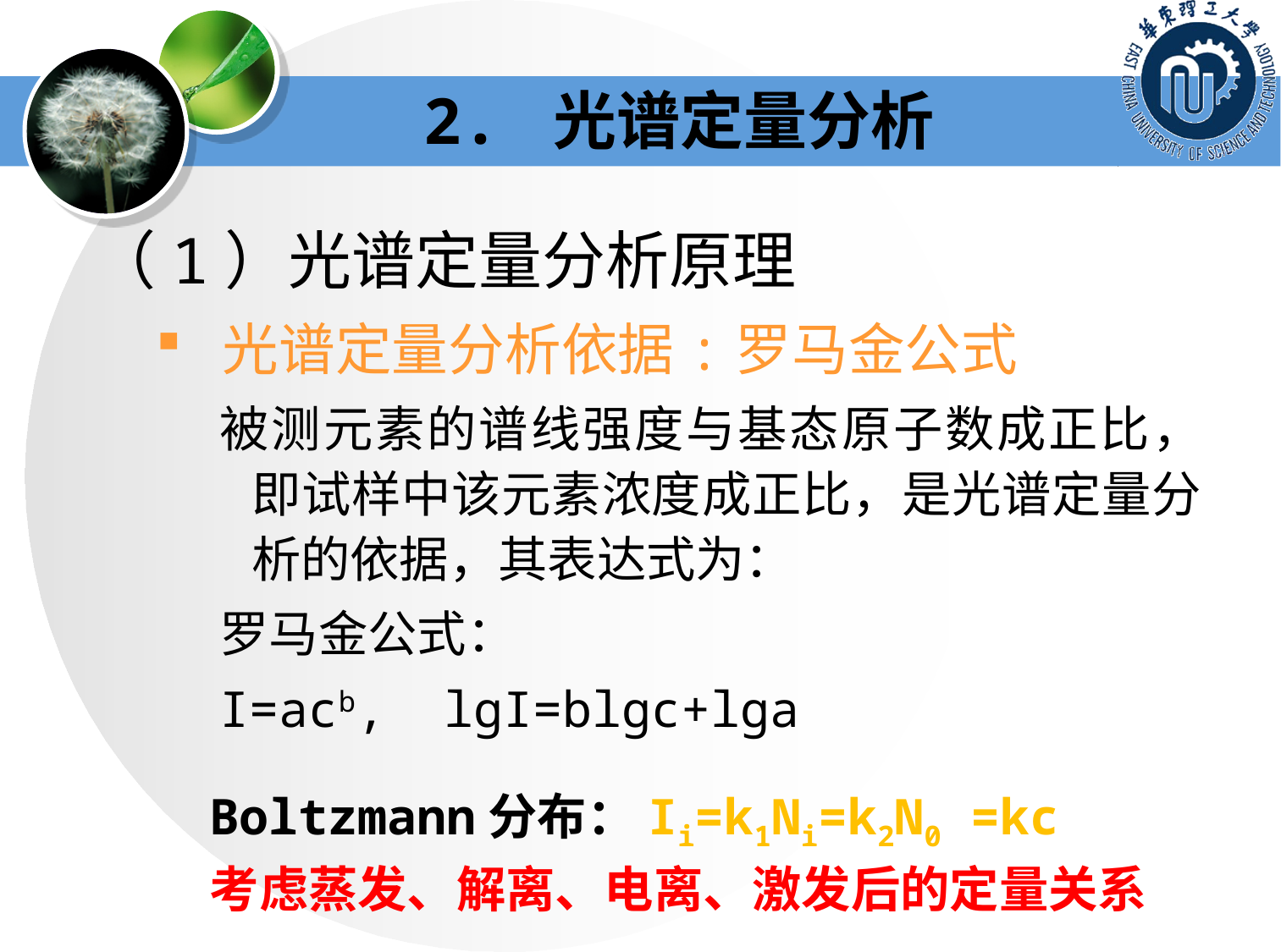

2. 光谱定量分析
（1）光谱定量分析原理
 光谱定量分析依据:罗马金公式
被测元素的谱线强度与基态原子数成正比，即试样中该元素浓度成正比，是光谱定量分析的依据，其表达式为：
罗马金公式：
I=acb,  lgI=blgc+lga
Boltzmann分布：Ii=k1Ni=k2N0 =kc
考虑蒸发、解离、电离、激发后的定量关系